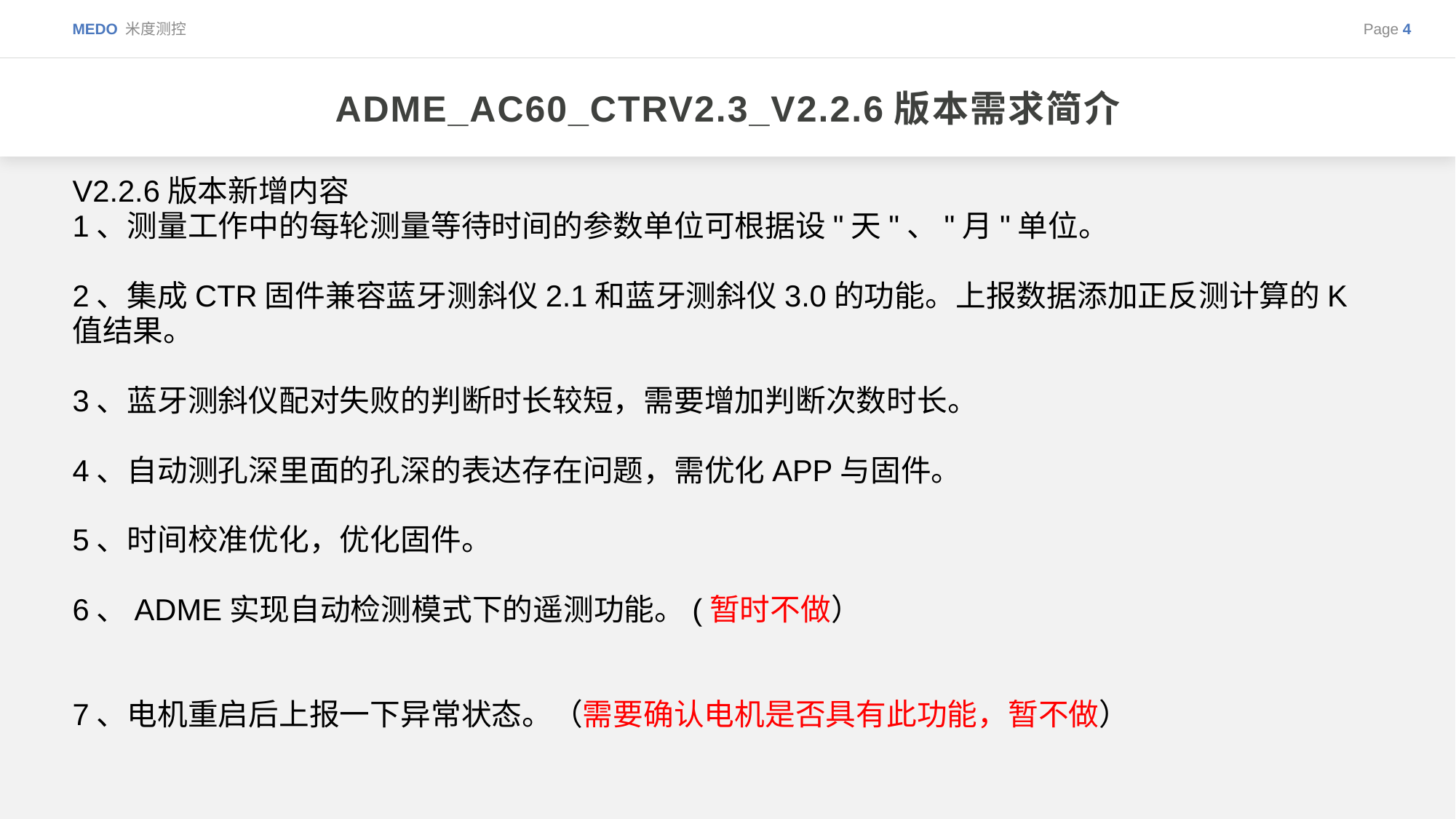

# ADME_AC60_CTRV2.3_V2.2.6版本需求简介
Page 4

MEDO 米度测控

V2.2.6版本新增内容
1、测量工作中的每轮测量等待时间的参数单位可根据设"天"、"月"单位。

2、集成CTR固件兼容蓝牙测斜仪2.1和蓝牙测斜仪3.0的功能。上报数据添加正反测计算的K值结果。

3、蓝牙测斜仪配对失败的判断时长较短，需要增加判断次数时长。

4、自动测孔深里面的孔深的表达存在问题，需优化APP与固件。

5、时间校准优化，优化固件。

6、ADME实现自动检测模式下的遥测功能。(暂时不做）

7、电机重启后上报一下异常状态。（需要确认电机是否具有此功能，暂不做）